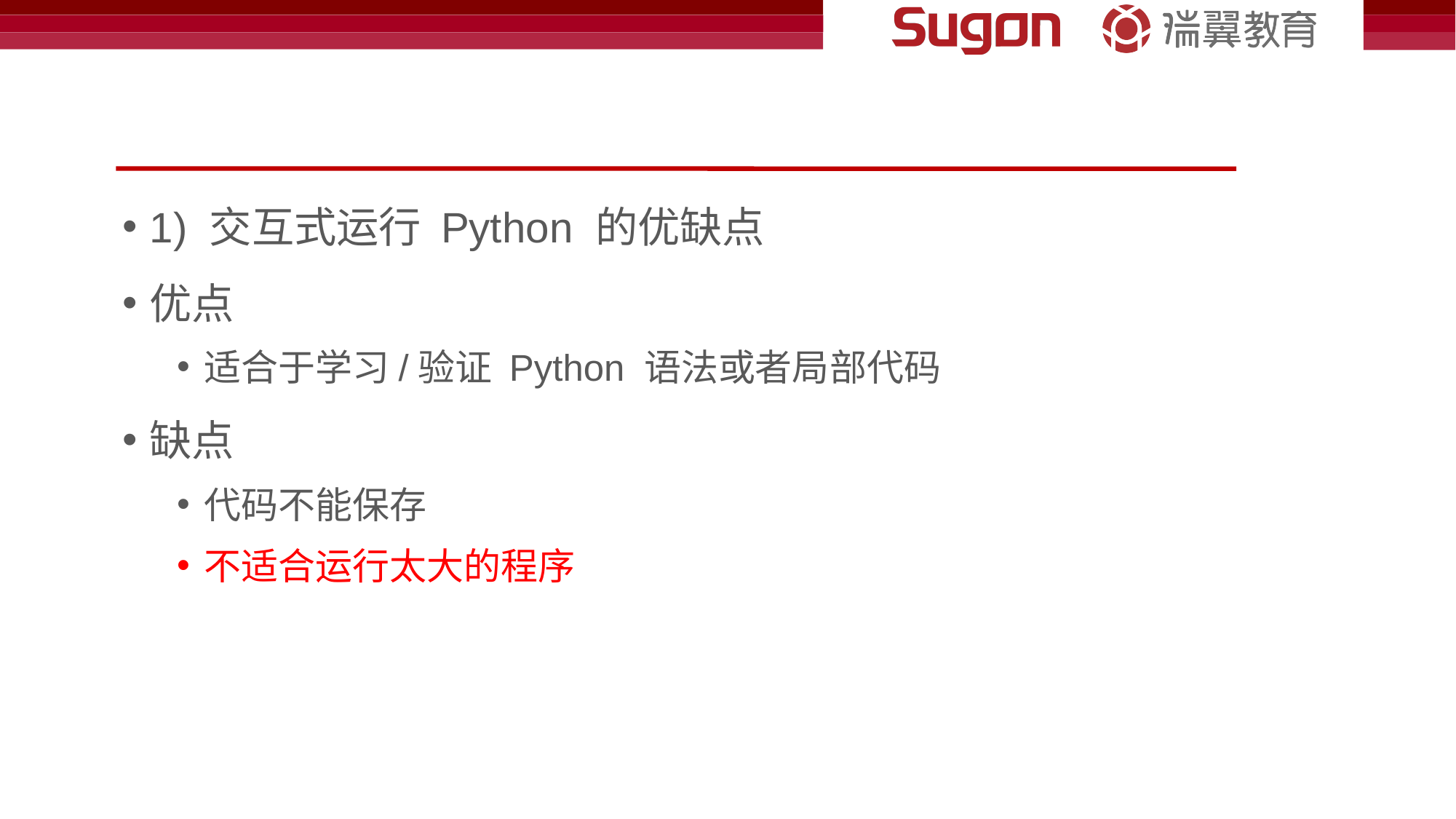

#
1) 交互式运行 Python 的优缺点
优点
适合于学习/验证 Python 语法或者局部代码
缺点
代码不能保存
不适合运行太大的程序